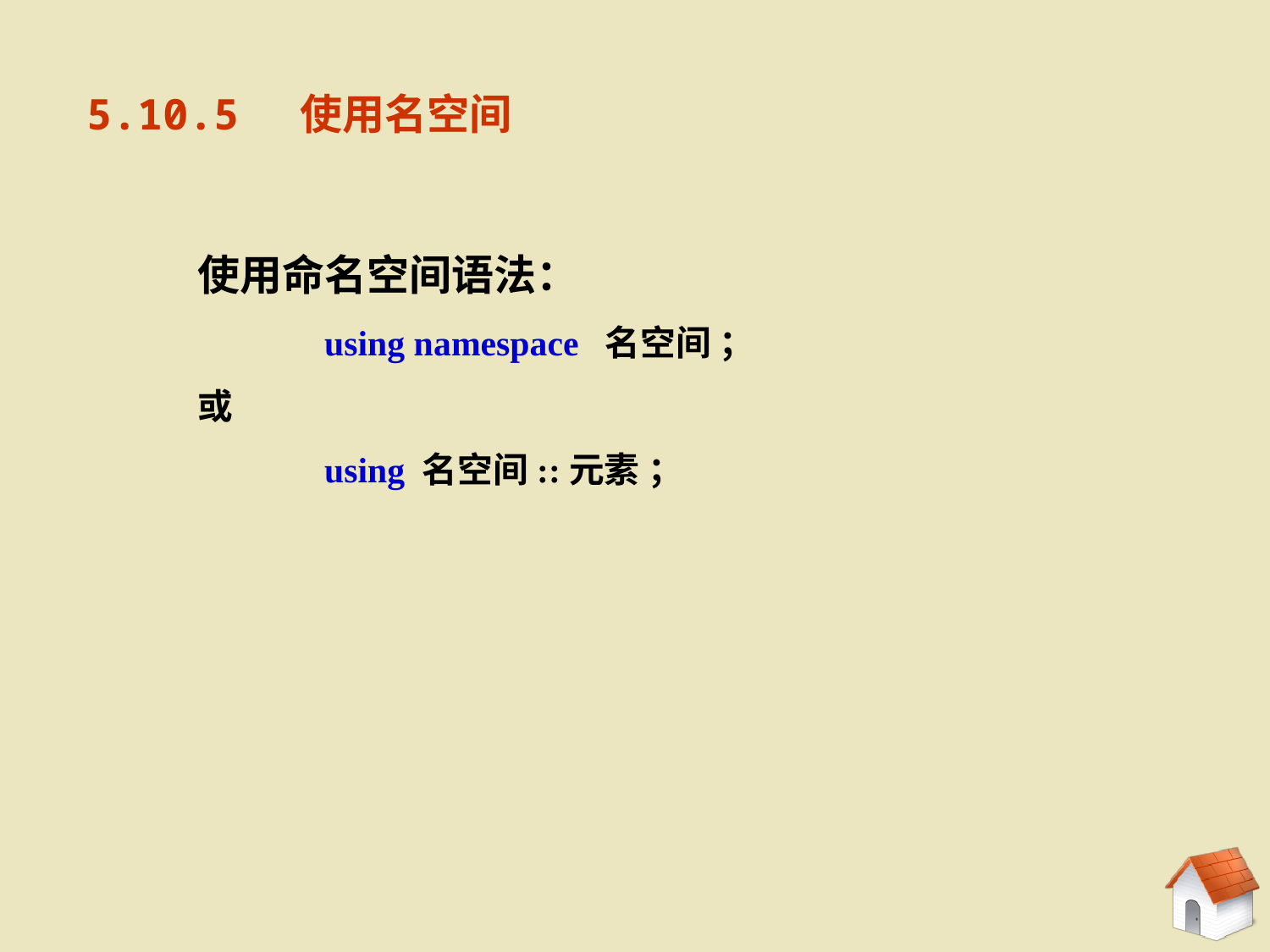

5.10.5  使用名空间
使用命名空间语法：
	using namespace  名空间 ；
或
	using 名空间::元素 ；